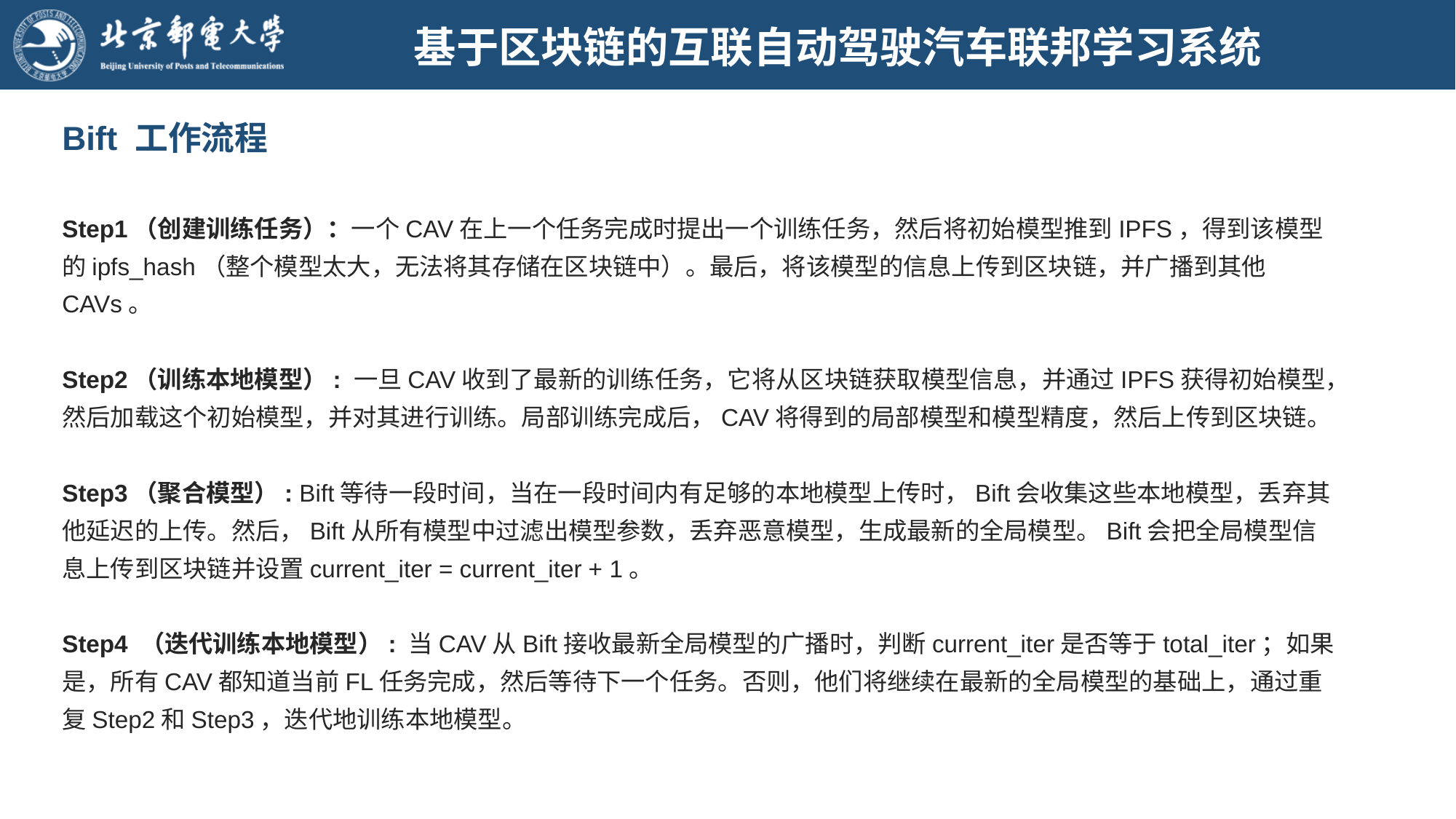

# 基于区块链的互联自动驾驶汽车联邦学习系统
Bift 工作流程
Step1（创建训练任务）：一个CAV在上一个任务完成时提出一个训练任务，然后将初始模型推到IPFS，得到该模型的ipfs_hash（整个模型太大，无法将其存储在区块链中）。最后，将该模型的信息上传到区块链，并广播到其他CAVs。

Step2（训练本地模型）: 一旦CAV收到了最新的训练任务，它将从区块链获取模型信息，并通过IPFS获得初始模型，然后加载这个初始模型，并对其进行训练。局部训练完成后，CAV将得到的局部模型和模型精度，然后上传到区块链。

Step3（聚合模型）: Bift等待一段时间，当在一段时间内有足够的本地模型上传时，Bift会收集这些本地模型，丢弃其他延迟的上传。然后，Bift从所有模型中过滤出模型参数，丢弃恶意模型，生成最新的全局模型。Bift会把全局模型信息上传到区块链并设置current_iter = current_iter + 1。

Step4 （迭代训练本地模型）: 当CAV从Bift接收最新全局模型的广播时，判断current_iter是否等于total_iter；如果是，所有CAV都知道当前FL任务完成，然后等待下一个任务。否则，他们将继续在最新的全局模型的基础上，通过重复Step2和Step3，迭代地训练本地模型。